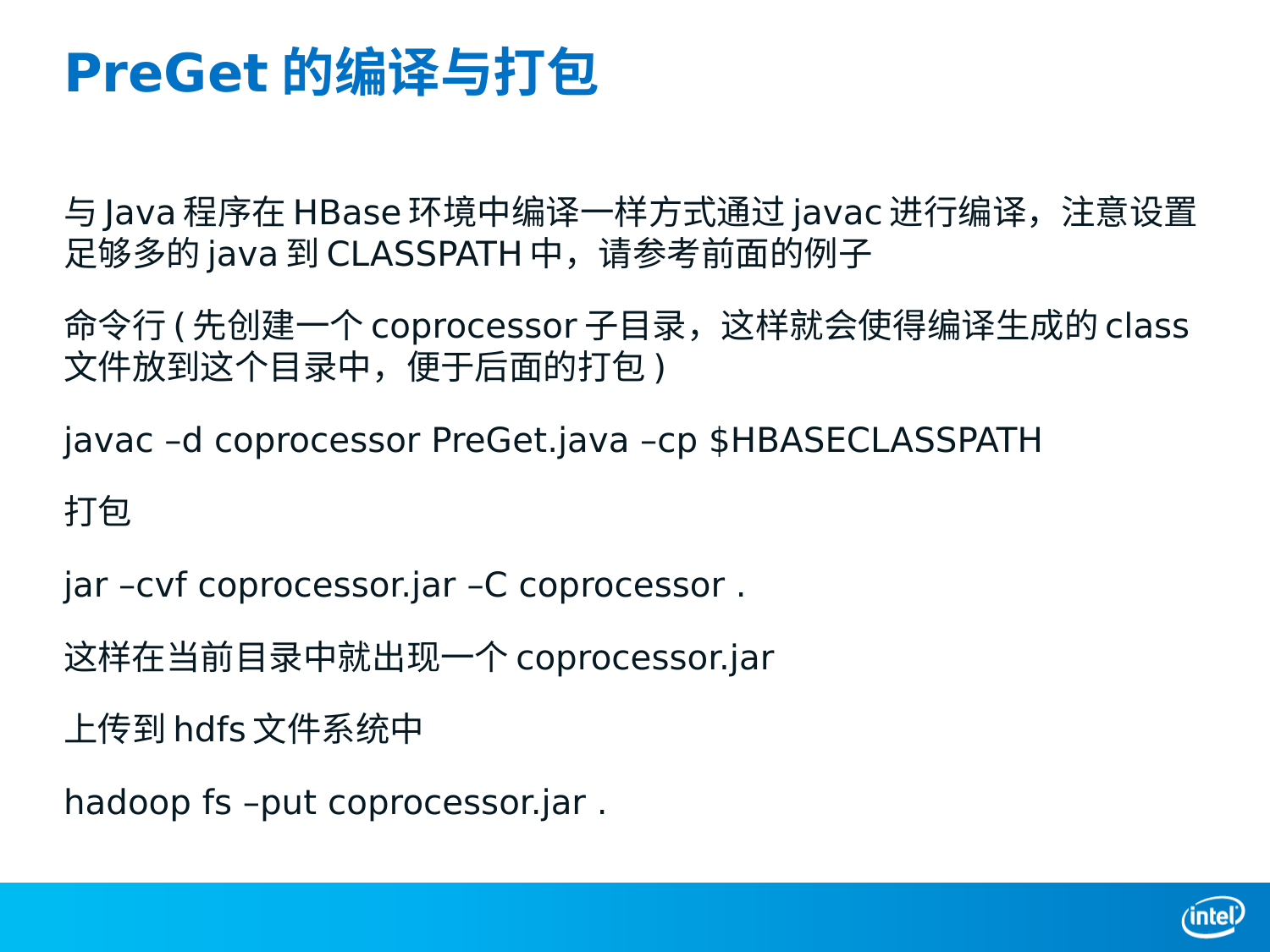

# PreGet的编译与打包
与Java程序在HBase环境中编译一样方式通过javac进行编译，注意设置足够多的java到CLASSPATH中，请参考前面的例子
命令行(先创建一个coprocessor子目录，这样就会使得编译生成的class文件放到这个目录中，便于后面的打包)
javac –d coprocessor PreGet.java –cp $HBASECLASSPATH
打包
jar –cvf coprocessor.jar –C coprocessor .
这样在当前目录中就出现一个coprocessor.jar
上传到hdfs文件系统中
hadoop fs –put coprocessor.jar .